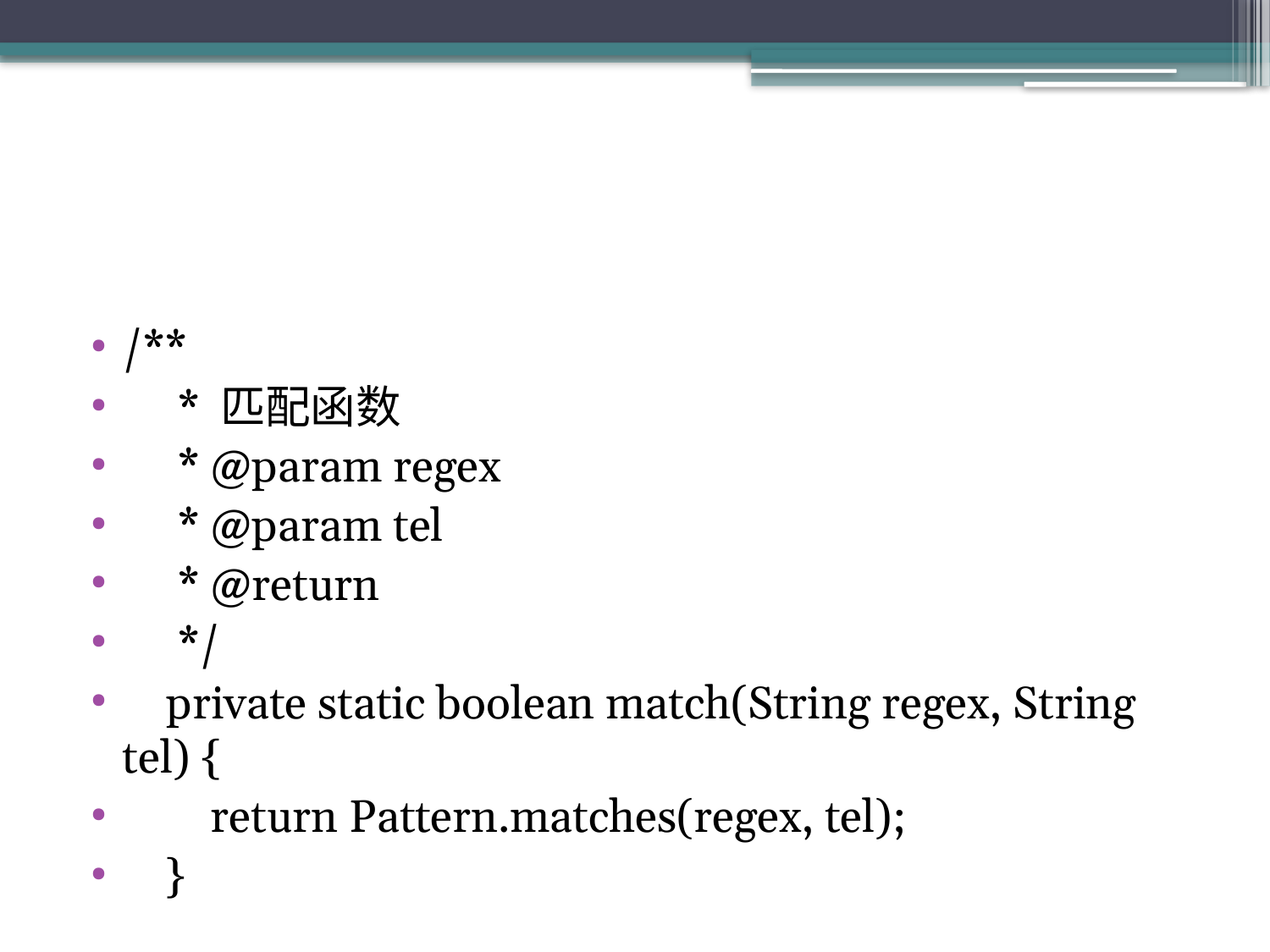

#
/**
     * 匹配函数
     * @param regex
     * @param tel
     * @return
     */
    private static boolean match(String regex, String tel) {
        return Pattern.matches(regex, tel);
    }